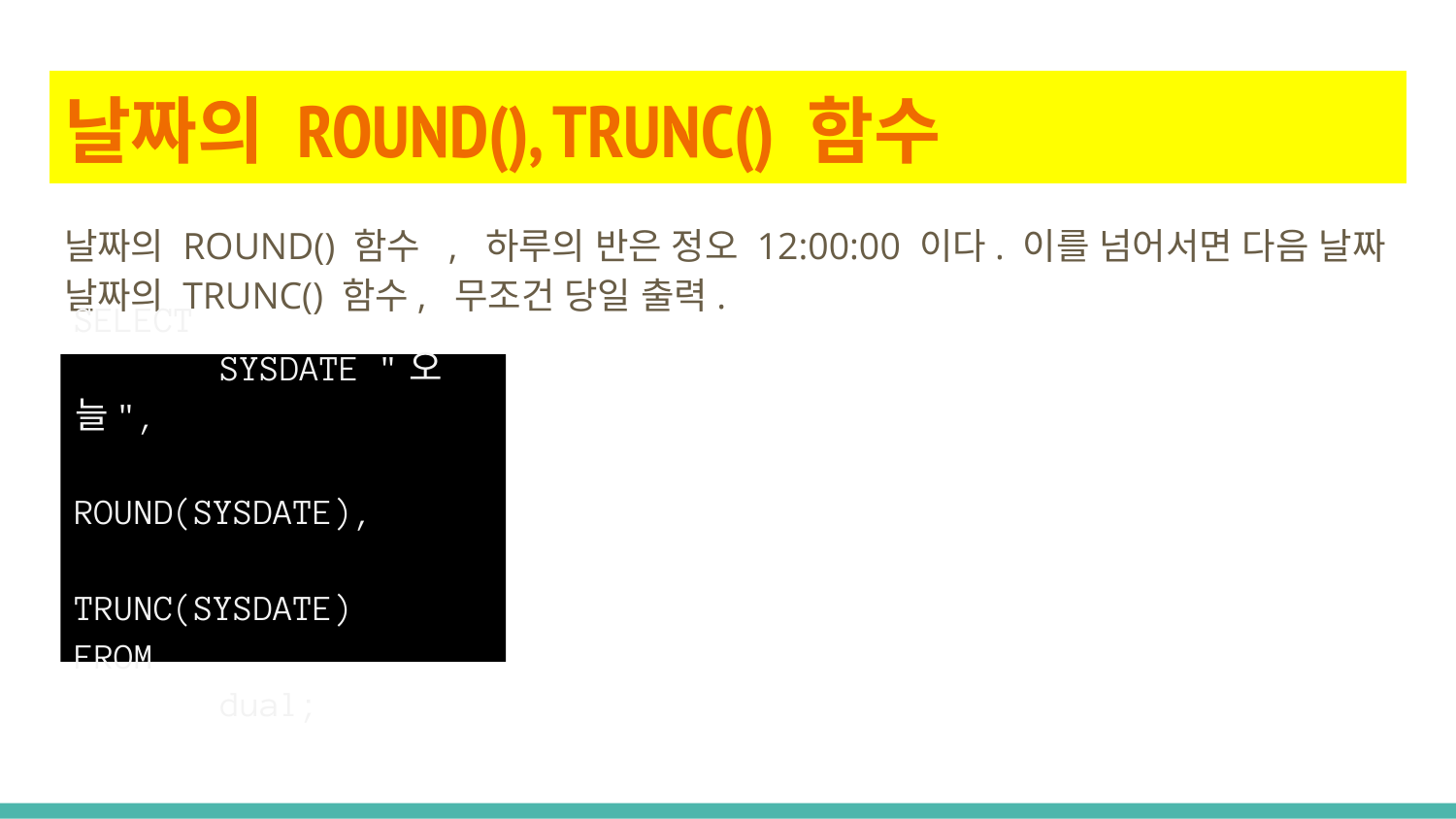

# 날짜의 ROUND(), TRUNC() 함수
날짜의 ROUND() 함수  ,  하루의 반은 정오 12:00:00 이다. 이를 넘어서면 다음 날짜
날짜의 TRUNC() 함수,  무조건 당일 출력.

SELECT
	SYSDATE "오늘",
	ROUND(SYSDATE),
	TRUNC(SYSDATE)
FROM
	dual;